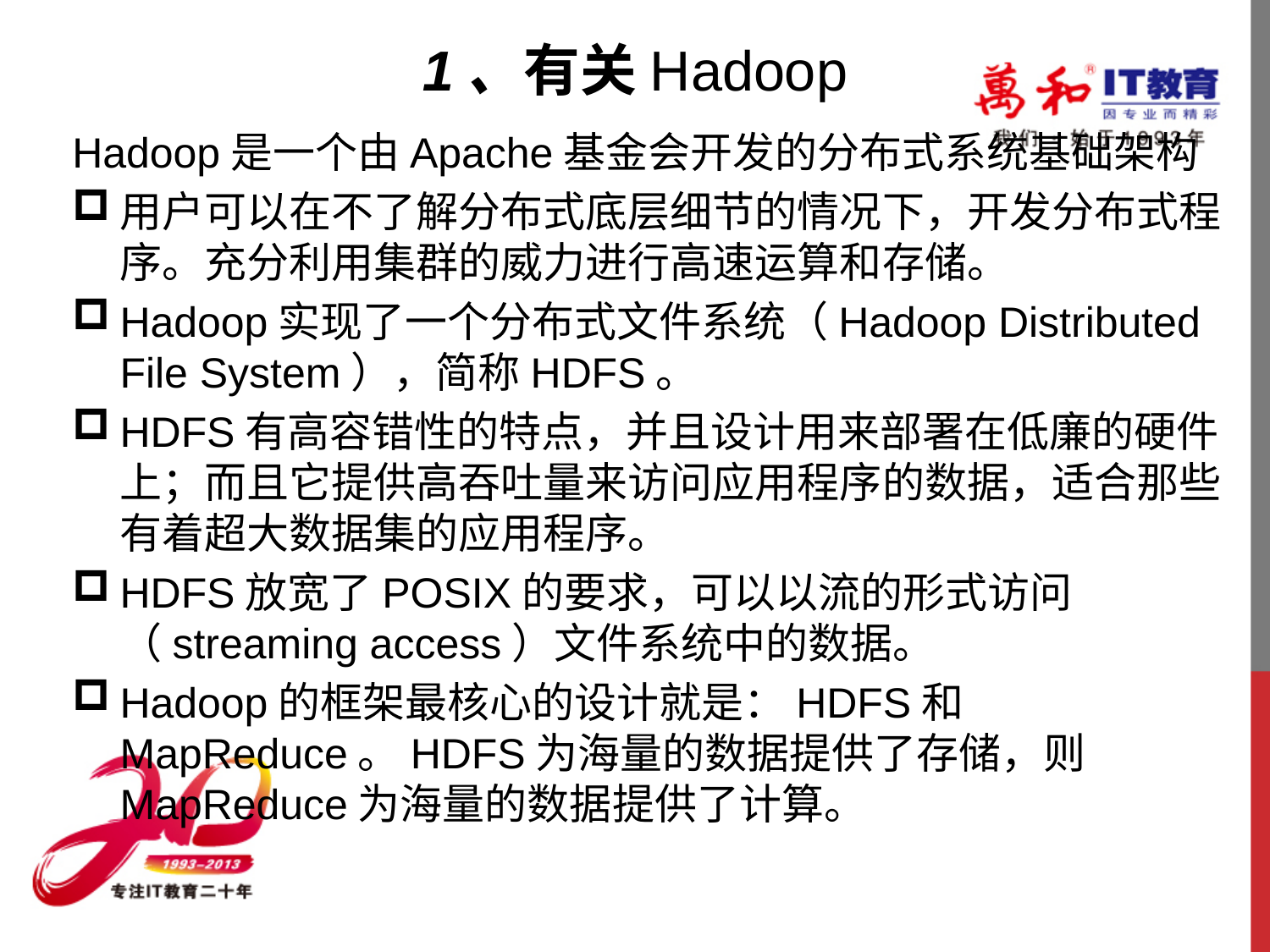

# 1、有关Hadoop
Hadoop是一个由Apache基金会开发的分布式系统基础架构
用户可以在不了解分布式底层细节的情况下，开发分布式程序。充分利用集群的威力进行高速运算和存储。
Hadoop实现了一个分布式文件系统（Hadoop Distributed File System），简称HDFS。
HDFS有高容错性的特点，并且设计用来部署在低廉的硬件上；而且它提供高吞吐量来访问应用程序的数据，适合那些有着超大数据集的应用程序。
HDFS放宽了POSIX的要求，可以以流的形式访问（streaming access）文件系统中的数据。
Hadoop的框架最核心的设计就是：HDFS和MapReduce。HDFS为海量的数据提供了存储，则MapReduce为海量的数据提供了计算。